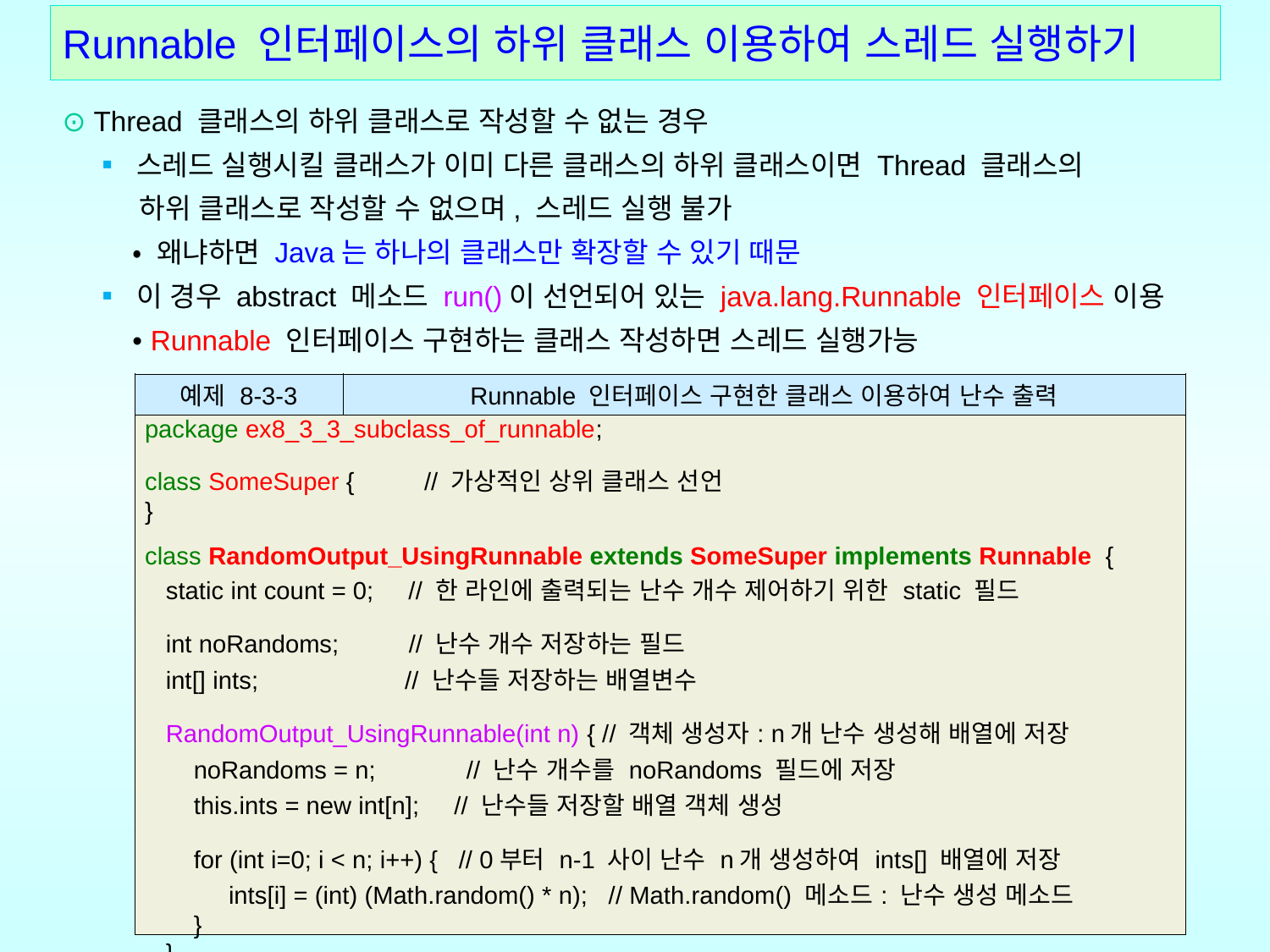

# Runnable 인터페이스의 하위 클래스 이용하여 스레드 실행하기
⊙ Thread 클래스의 하위 클래스로 작성할 수 없는 경우
    ▪ 스레드 실행시킬 클래스가 이미 다른 클래스의 하위 클래스이면 Thread 클래스의
         하위 클래스로 작성할 수 없으며, 스레드 실행 불가
         • 왜냐하면 Java는 하나의 클래스만 확장할 수 있기 때문
    ▪ 이 경우 abstract 메소드 run()이 선언되어 있는 java.lang.Runnable 인터페이스 이용
         • Runnable 인터페이스 구현하는 클래스 작성하면 스레드 실행가능
| 예제 8-3-3 | Runnable 인터페이스 구현한 클래스 이용하여 난수 출력 |
| --- | --- |
| package ex8\_3\_3\_subclass\_of\_runnable; class SomeSuper { // 가상적인 상위 클래스 선언 } class RandomOutput\_UsingRunnable extends SomeSuper implements Runnable { static int count = 0; // 한 라인에 출력되는 난수 개수 제어하기 위한 static 필드 int noRandoms; // 난수 개수 저장하는 필드 int[] ints; // 난수들 저장하는 배열변수 RandomOutput\_UsingRunnable(int n) { // 객체 생성자: n개 난수 생성해 배열에 저장 noRandoms = n; // 난수 개수를 noRandoms 필드에 저장 this.ints = new int[n]; // 난수들 저장할 배열 객체 생성 for (int i=0; i < n; i++) { // 0부터 n-1 사이 난수 n개 생성하여 ints[] 배열에 저장 ints[i] = (int) (Math.random() \* n); // Math.random() 메소드: 난수 생성 메소드 } } |  |